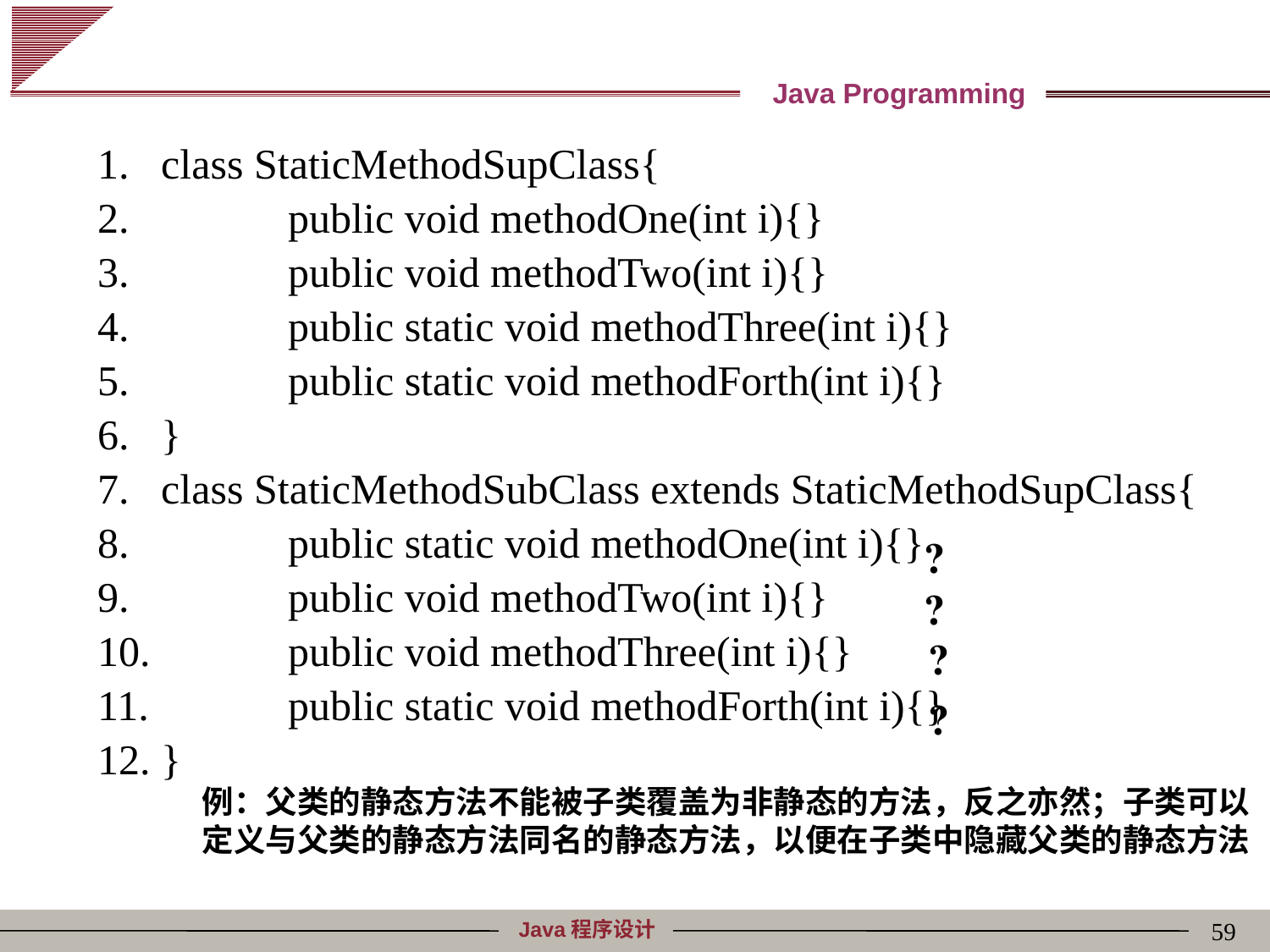

class StaticMethodSupClass{
	public void methodOne(int i){}
	public void methodTwo(int i){}
	public static void methodThree(int i){}
	public static void methodForth(int i){}
}
class StaticMethodSubClass extends StaticMethodSupClass{
	public static void methodOne(int i){}
	public void methodTwo(int i){}
	public void methodThree(int i){}
	public static void methodForth(int i){}
}
?
?
?
?
例：父类的静态方法不能被子类覆盖为非静态的方法，反之亦然；子类可以定义与父类的静态方法同名的静态方法，以便在子类中隐藏父类的静态方法